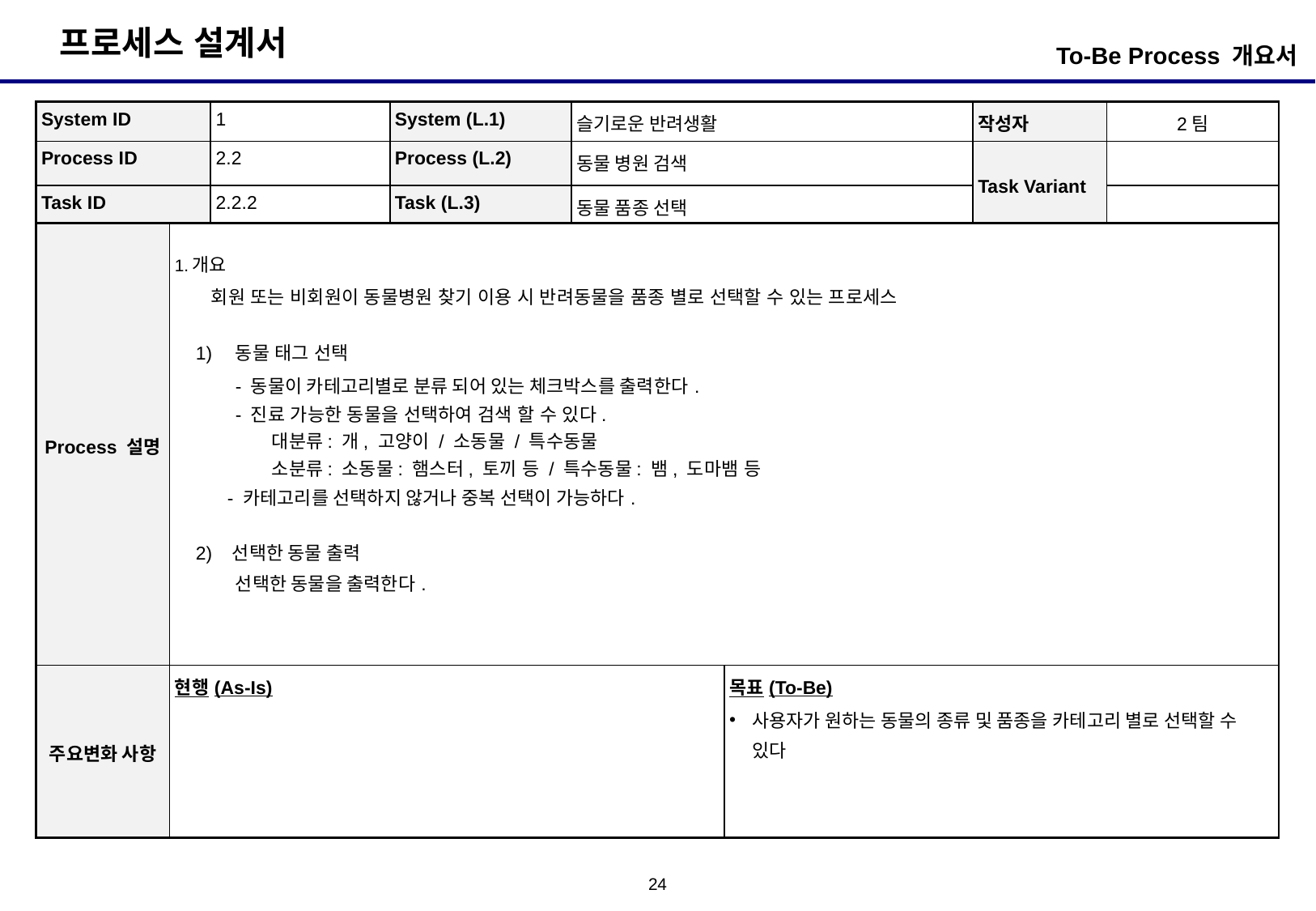

To-Be Process 개요서
| System ID | 1 | System (L.1) | 슬기로운 반려생활 | 작성자 | 2팀 |
| --- | --- | --- | --- | --- | --- |
| Process ID | 2.2 | Process (L.2) | 동물 병원 검색 | Task Variant |  |
| Task ID | 2.2.2 | Task (L.3) | 동물 품종 선택 |  |  |
| Process 설명 | 1.개요 회원 또는 비회원이 동물병원 찾기 이용 시 반려동물을 품종 별로 선택할 수 있는 프로세스 동물 태그 선택 - 동물이 카테고리별로 분류 되어 있는 체크박스를 출력한다. - 진료 가능한 동물을 선택하여 검색 할 수 있다. 대분류: 개, 고양이 / 소동물 / 특수동물 소분류: 소동물: 햄스터, 토끼 등 / 특수동물: 뱀, 도마뱀 등 - 카테고리를 선택하지 않거나 중복 선택이 가능하다. 2) 선택한 동물 출력 선택한 동물을 출력한다. |  |
| --- | --- | --- |
| 주요변화 사항 | 현행(As-Is) | 목표(To-Be) 사용자가 원하는 동물의 종류 및 품종을 카테고리 별로 선택할 수 있다 |